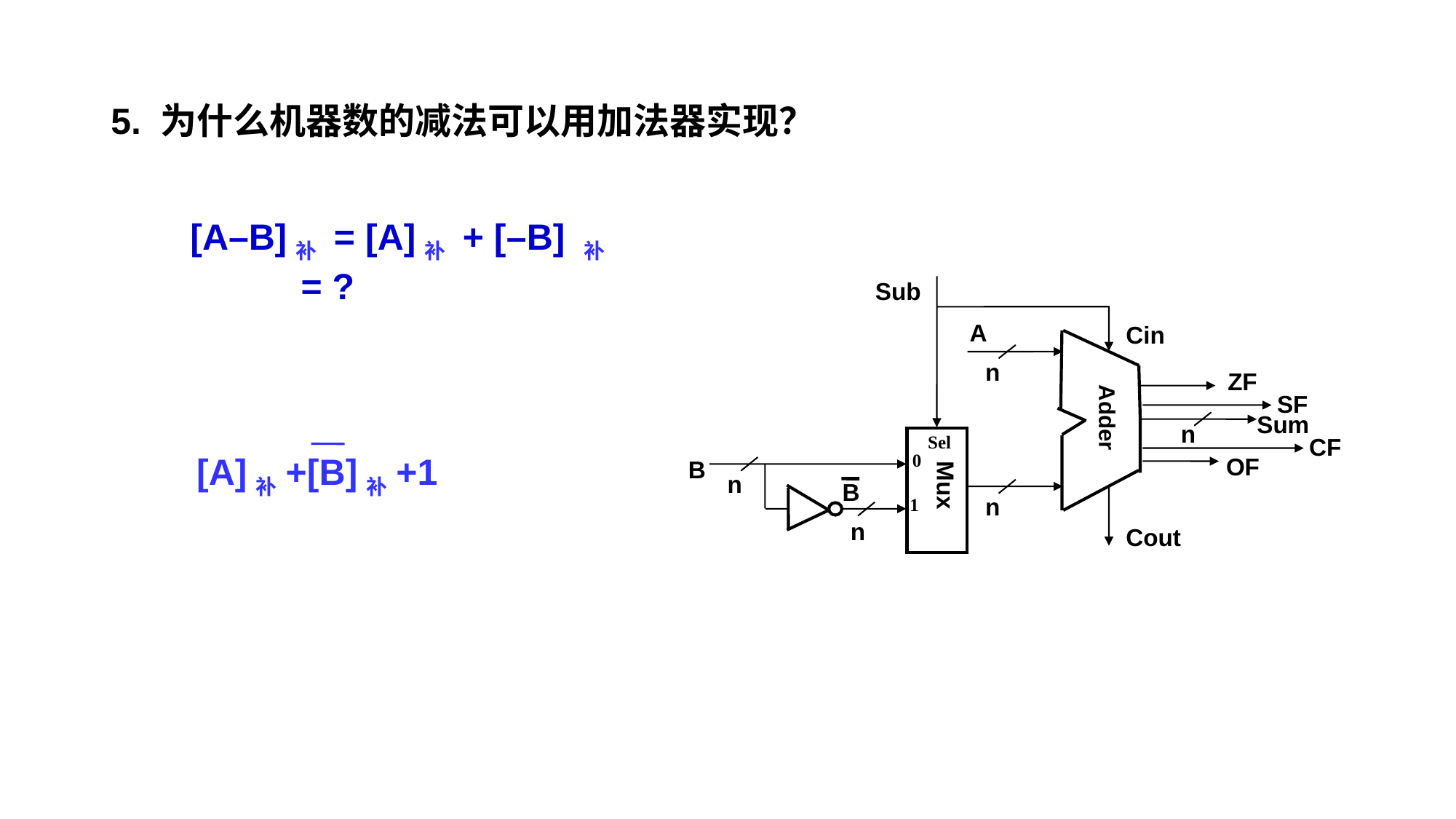

# 5. 为什么机器数的减法可以用加法器实现？
[A–B]补 = [A]补 + [–B] 补
                   = ?
Sub

A
Cin

n
ZF

Adder

n

Sel

0
OF
B

n

B
Mux

n

1

n
Cout
Sum

SF

CF

[A]补+[B]补+1